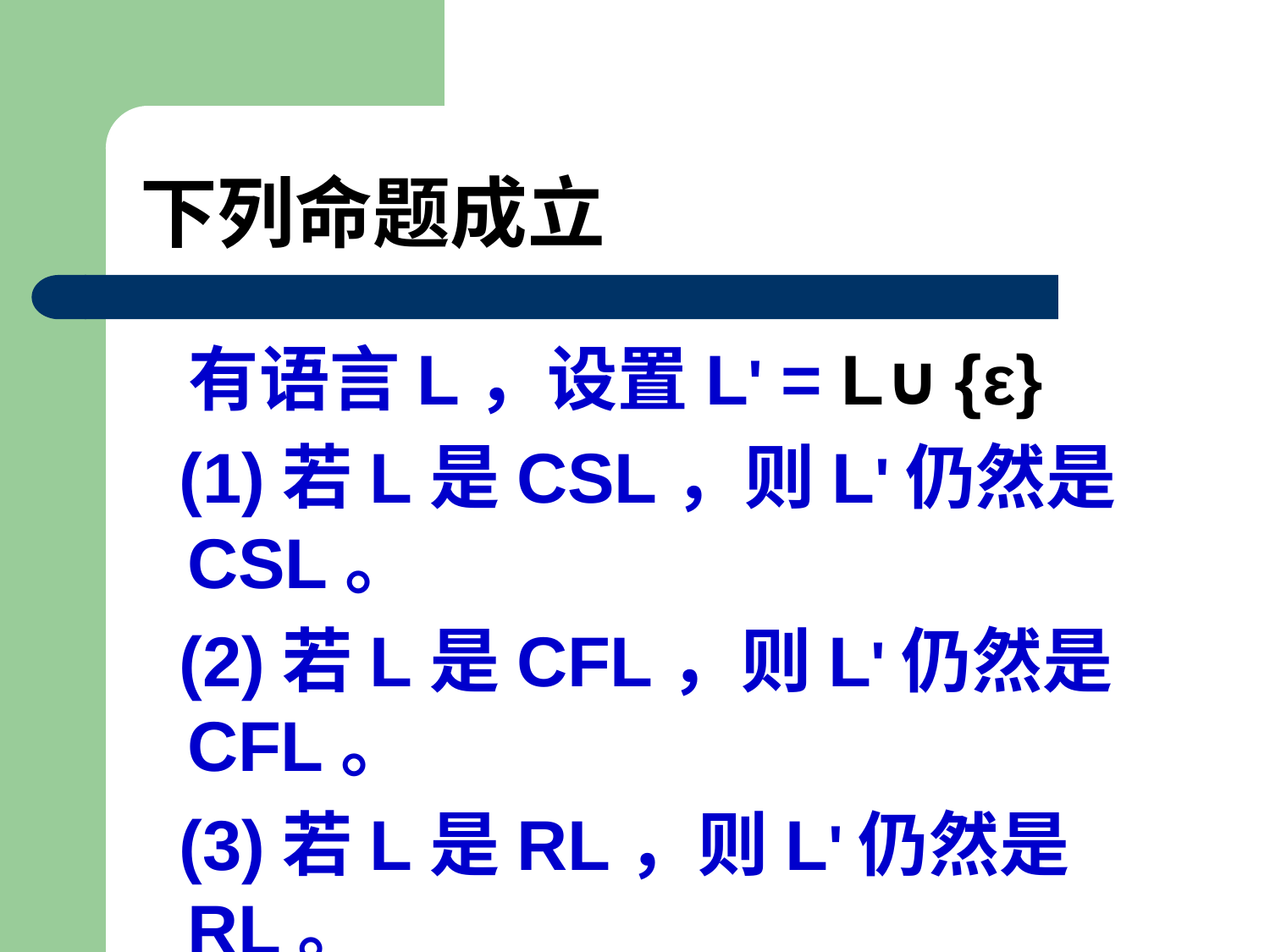

# 下列命题成立
  有语言L，设置L' = L∪{ε}
  (1)若L是CSL，则L'仍然是CSL。
  (2)若L是CFL，则L'仍然是CFL。
  (3)若L是RL，则L'仍然是RL。